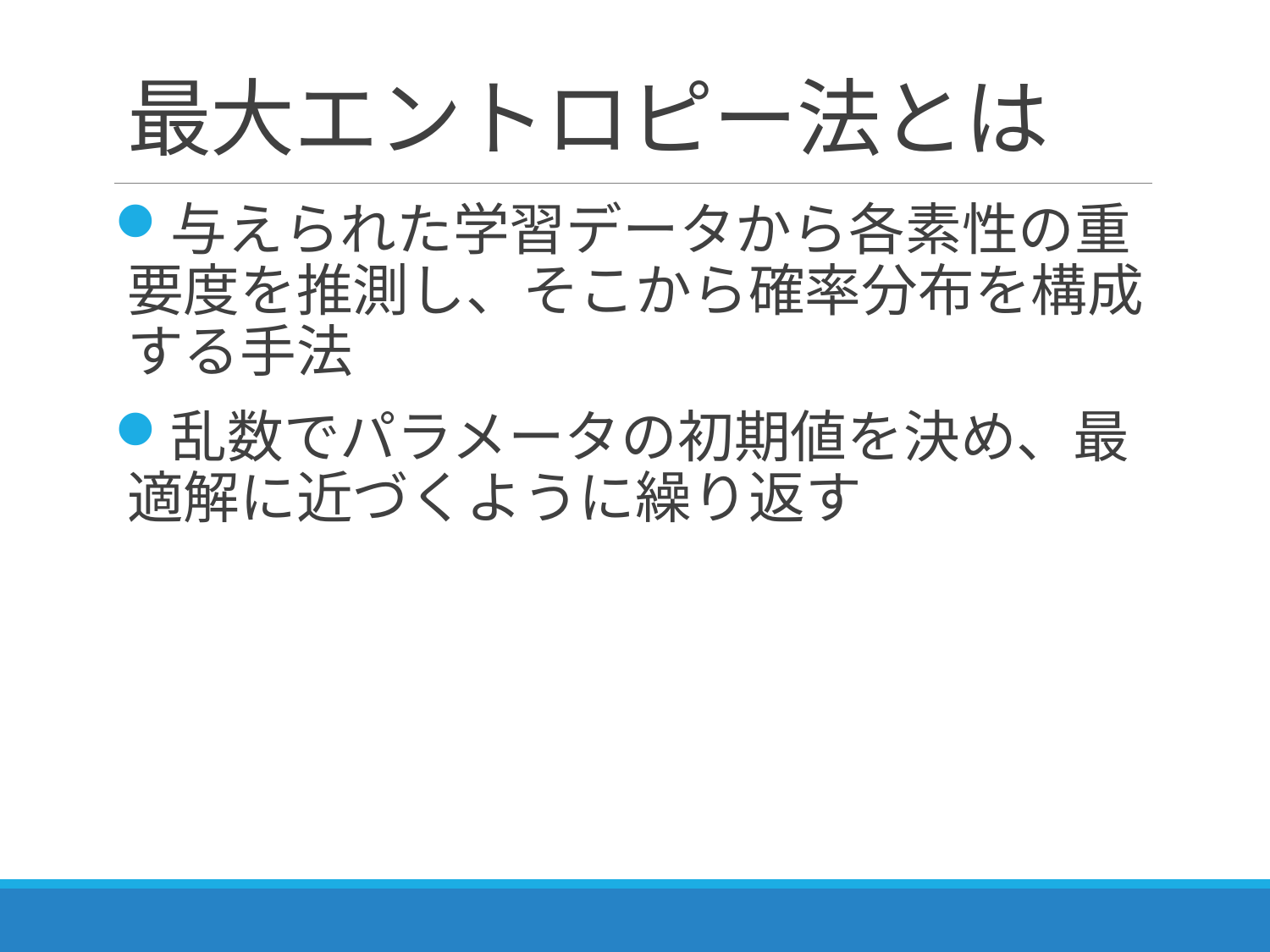

# 最大エントロピー法とは
与えられた学習データから各素性の重要度を推測し、そこから確率分布を構成する手法
乱数でパラメータの初期値を決め、最適解に近づくように繰り返す